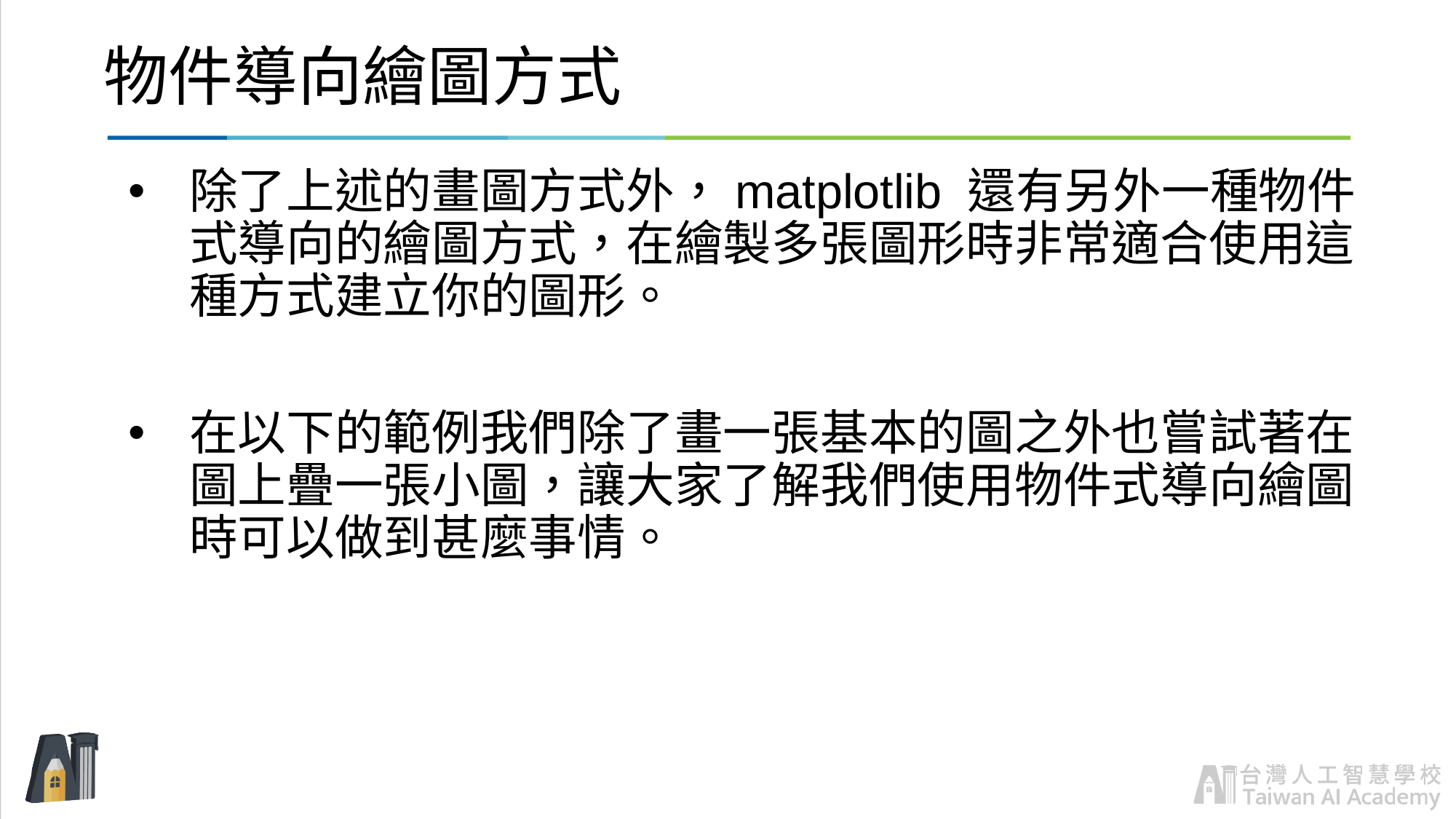

# 物件導向繪圖方式
除了上述的畫圖方式外，matplotlib 還有另外一種物件式導向的繪圖方式，在繪製多張圖形時非常適合使用這種方式建立你的圖形。

在以下的範例我們除了畫一張基本的圖之外也嘗試著在圖上疊一張小圖，讓大家了解我們使用物件式導向繪圖時可以做到甚麼事情。